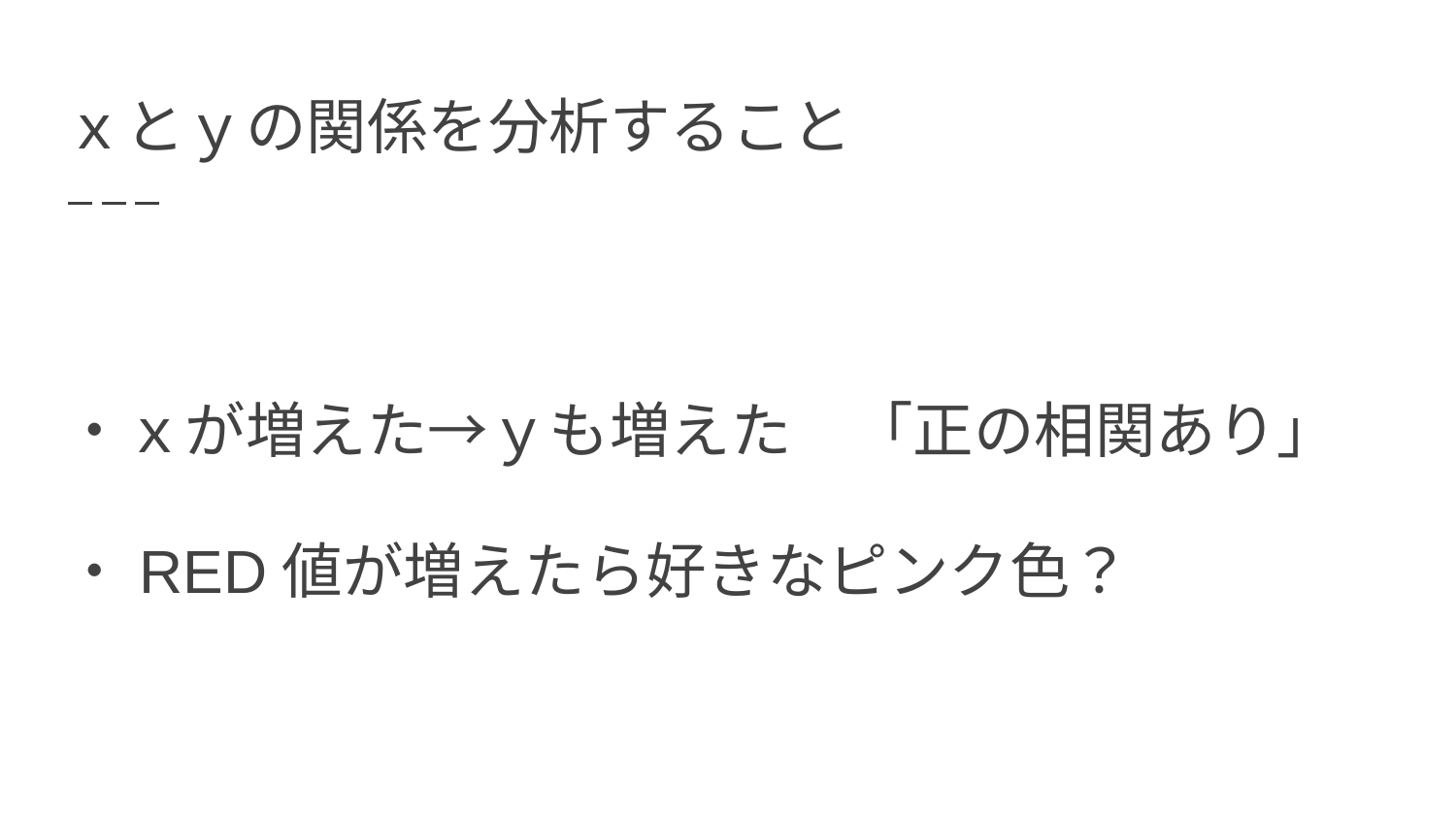

# ｘとｙの関係を分析すること
・ｘが増えた→ｙも増えた　「正の相関あり」
・RED値が増えたら好きなピンク色？